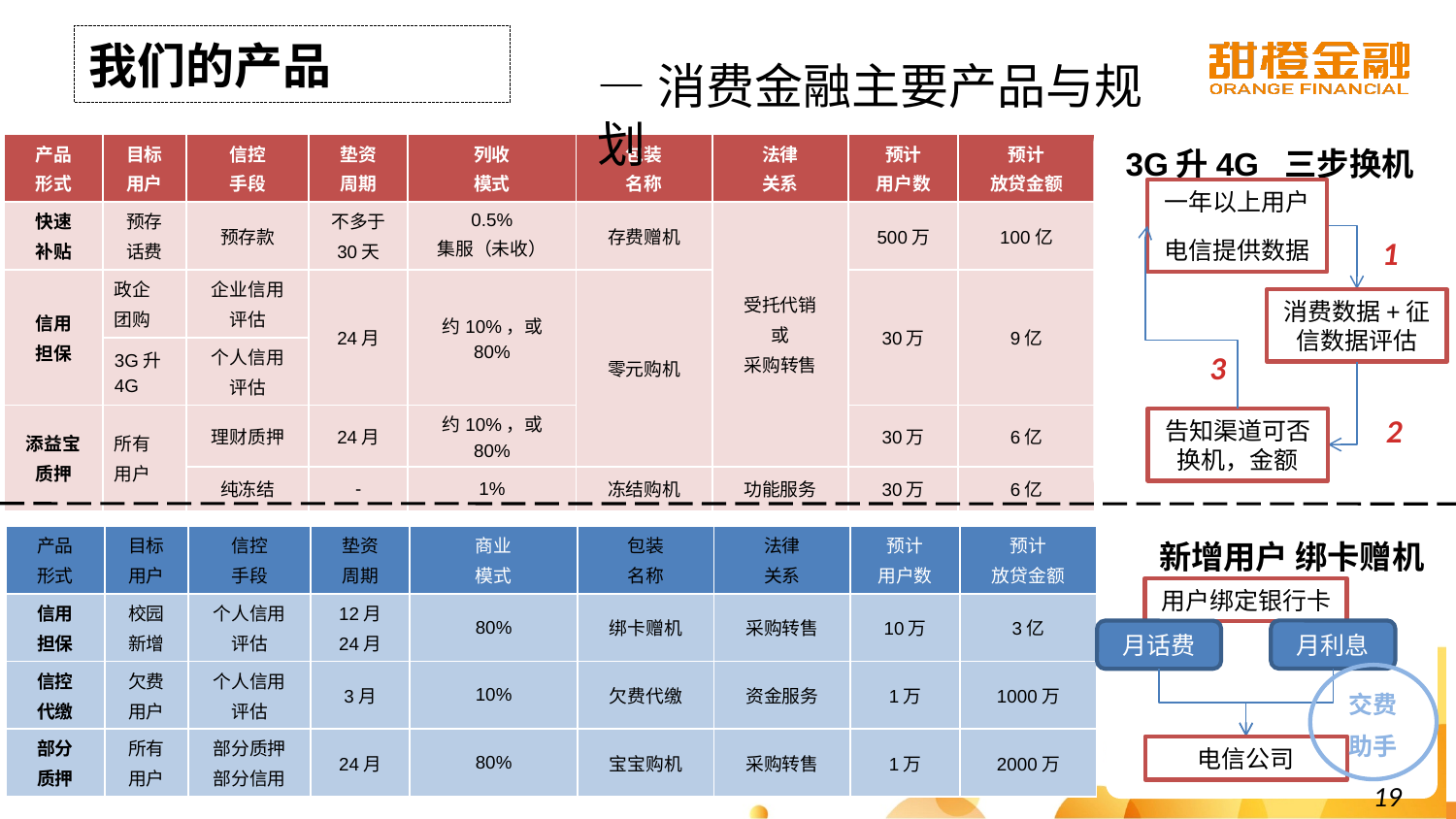

我们的产品
—消费金融主要产品与规划

3G升4G  三步换机
| 产品 形式 | 目标 用户 | 信控 手段 | 垫资 周期 | 列收 模式 | 包装 名称 | 法律 关系 | 预计 用户数 | 预计 放贷金额 |
| --- | --- | --- | --- | --- | --- | --- | --- | --- |
| 快速 补贴 | 预存 话费 | 预存款 | 不多于 30天 | 0.5% 集服（未收） | 存费赠机 | 受托代销 或 采购转售 | 500万 | 100亿 |
| 信用 担保 | 政企 团购 | 企业信用 评估 | 24月 | 约10%，或 80% | 零元购机 |  | 30万 | 9亿 |
|  | 3G升 4G | 个人信用 评估 |  |  |  |  |  |  |
| 添益宝 质押 | 所有 用户 | 理财质押 | 24月 | 约10%，或 80% |  |  | 30万 | 6亿 |
|  |  | 纯冻结 | - | 1% | 冻结购机 | 功能服务 | 30万 | 6亿 |
一年以上用户
电信提供数据
1
消费数据+征信数据评估
3
2
告知渠道可否换机，金额
| 产品 形式 | 目标 用户 | 信控 手段 | 垫资 周期 | 商业 模式 | 包装 名称 | 法律 关系 | 预计 用户数 | 预计 放贷金额 |
| --- | --- | --- | --- | --- | --- | --- | --- | --- |
| 信用 担保 | 校园 新增 | 个人信用 评估 | 12月 24月 | 80% | 绑卡赠机 | 采购转售 | 10万 | 3亿 |
| 信控 代缴 | 欠费 用户 | 个人信用 评估 | 3月 | 10% | 欠费代缴 | 资金服务 | 1万 | 1000万 |
| 部分 质押 | 所有 用户 | 部分质押 部分信用 | 24月 | 80% | 宝宝购机 | 采购转售 | 1万 | 2000万 |

新增用户 绑卡赠机
用户绑定银行卡
月利息
月话费

交费
助手
电信公司
19
19